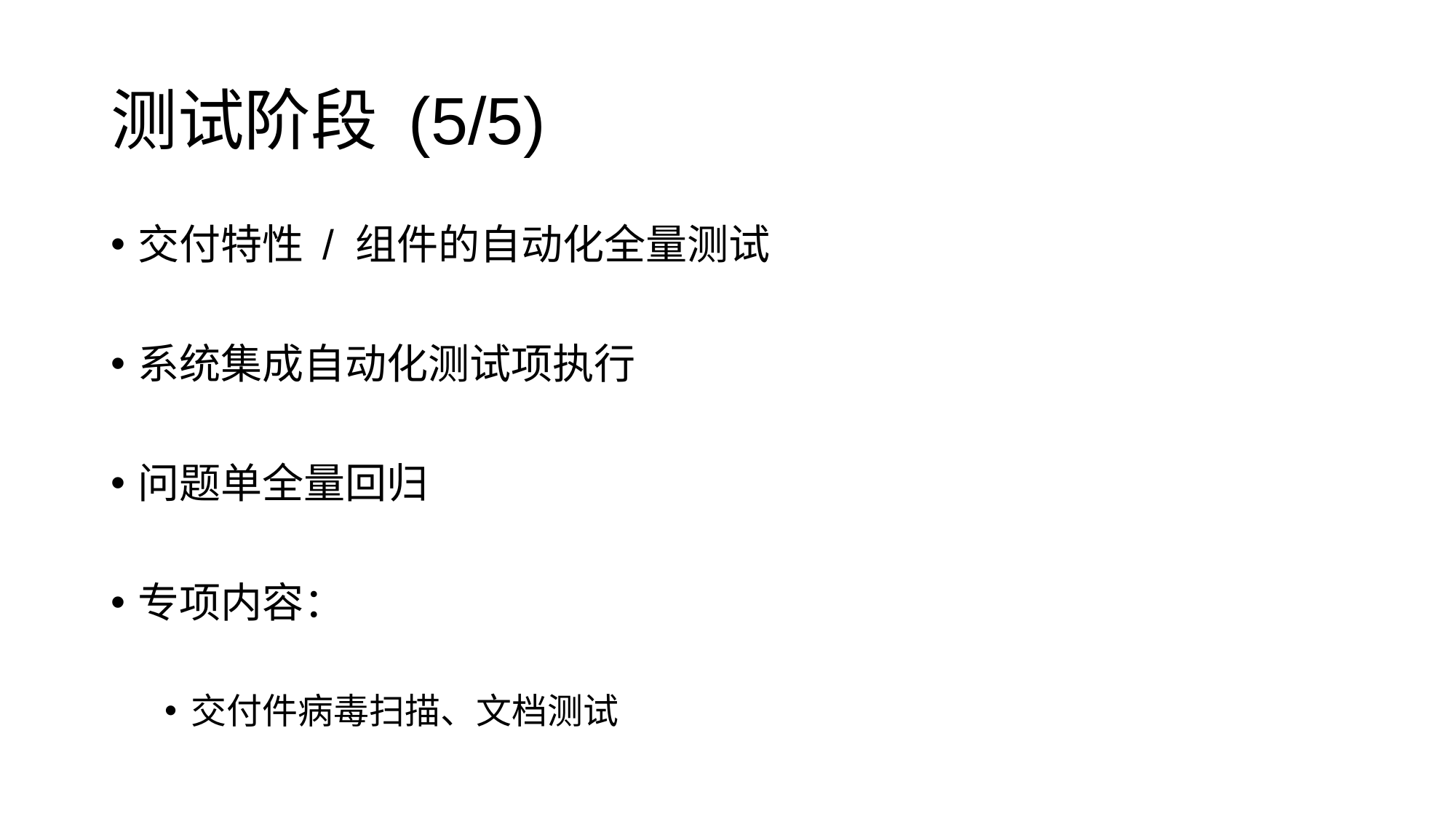

# 测试阶段 (5/5)
交付特性 / 组件的自动化全量测试

系统集成自动化测试项执行

问题单全量回归

专项内容：

交付件病毒扫描、文档测试